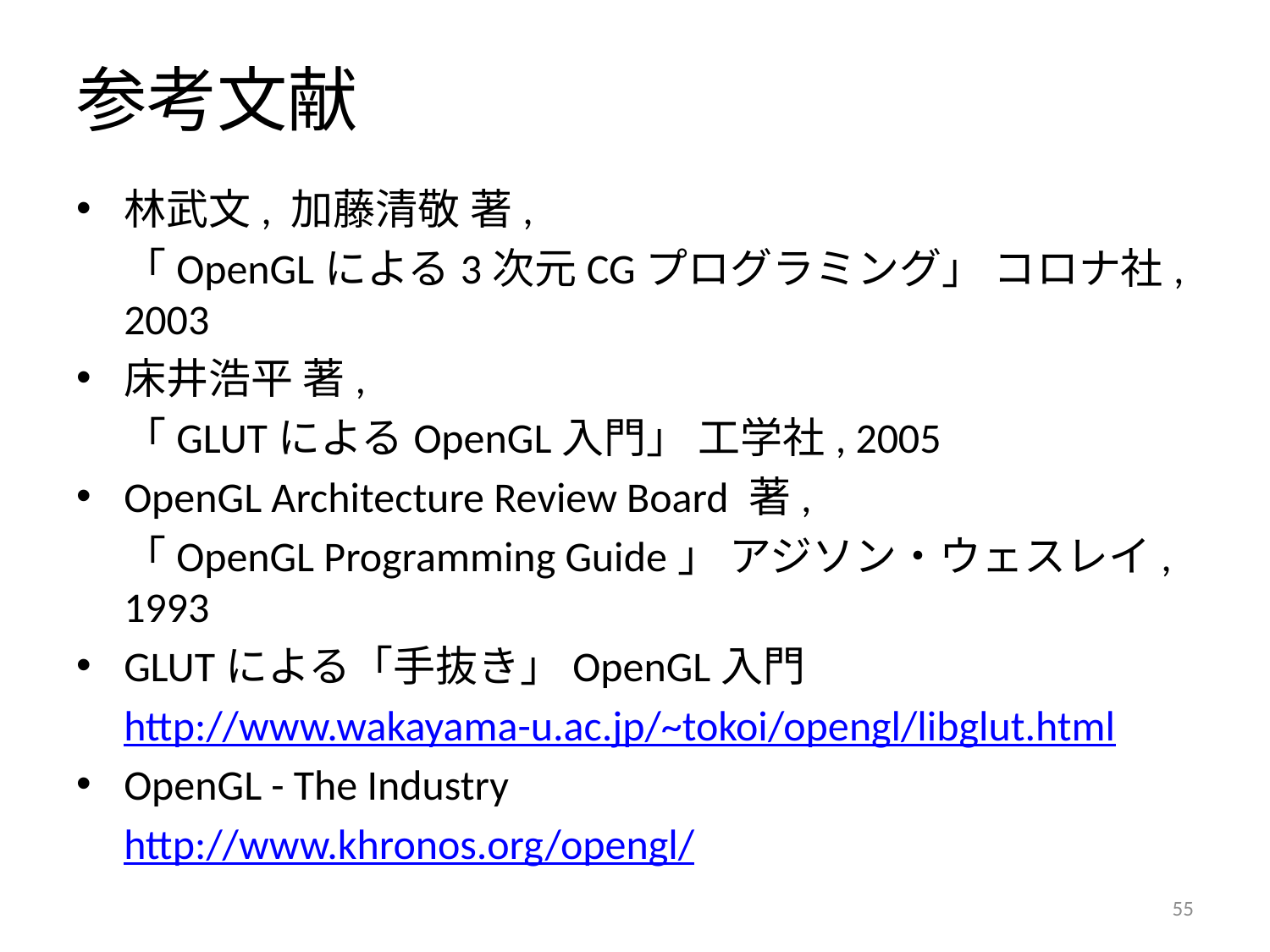

# 参考文献
林武文, 加藤清敬 著,
	「OpenGLによる3次元CGプログラミング」 コロナ社, 2003
床井浩平 著,
	「GLUTによるOpenGL入門」 工学社, 2005
OpenGL Architecture Review Board 著,
	「OpenGL Programming Guide」 アジソン・ウェスレイ, 1993
GLUTによる「手抜き」OpenGL入門
	http://www.wakayama-u.ac.jp/~tokoi/opengl/libglut.html
OpenGL - The Industry
	http://www.khronos.org/opengl/

55